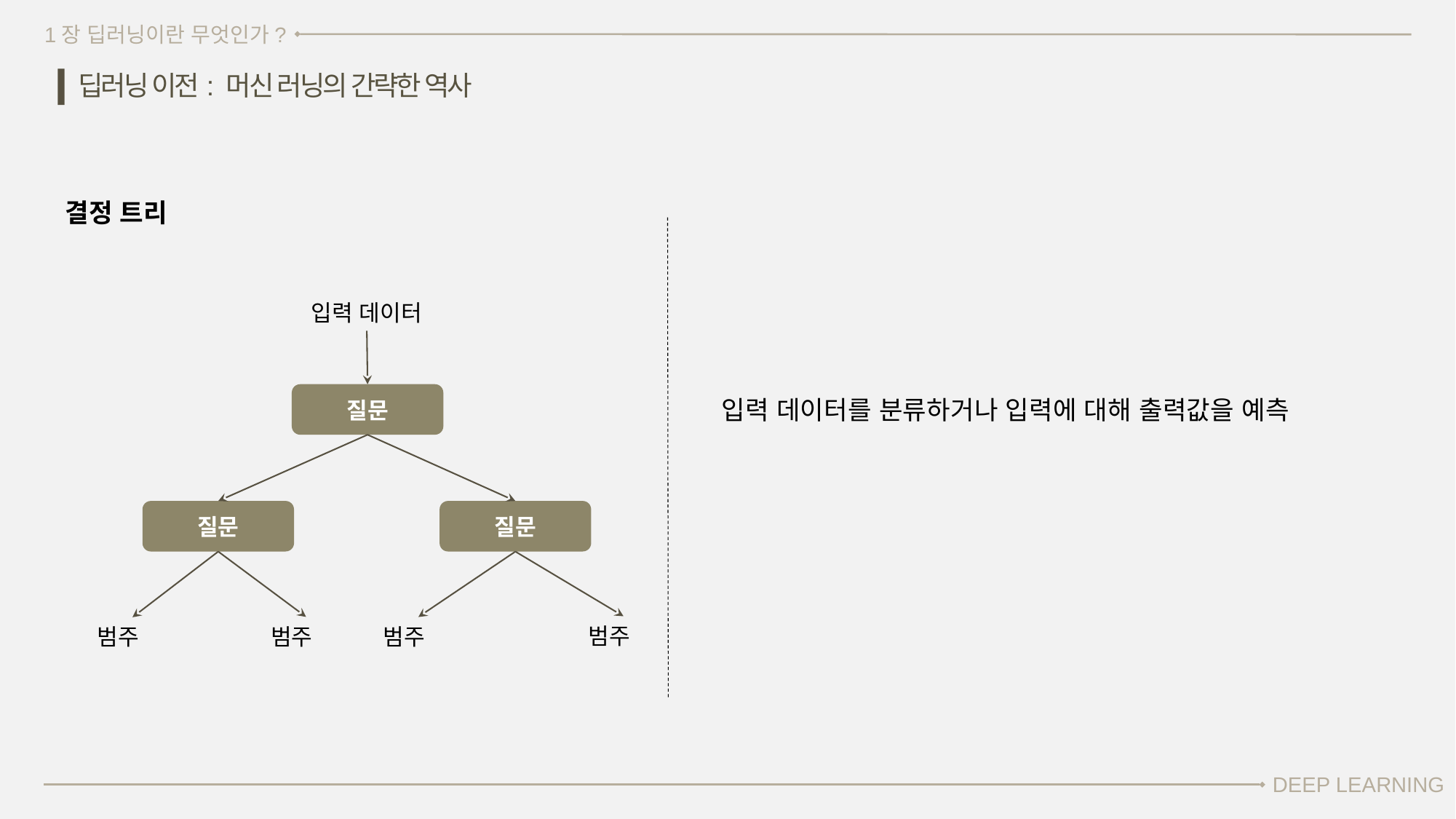

1장 딥러닝이란 무엇인가?
딥러닝 이전: 머신 러닝의 간략한 역사

결정 트리
 입력 데이터
질문
질문
질문
범주
범주
범주
범주
입력 데이터를 분류하거나 입력에 대해 출력값을 예측
DEEP LEARNING